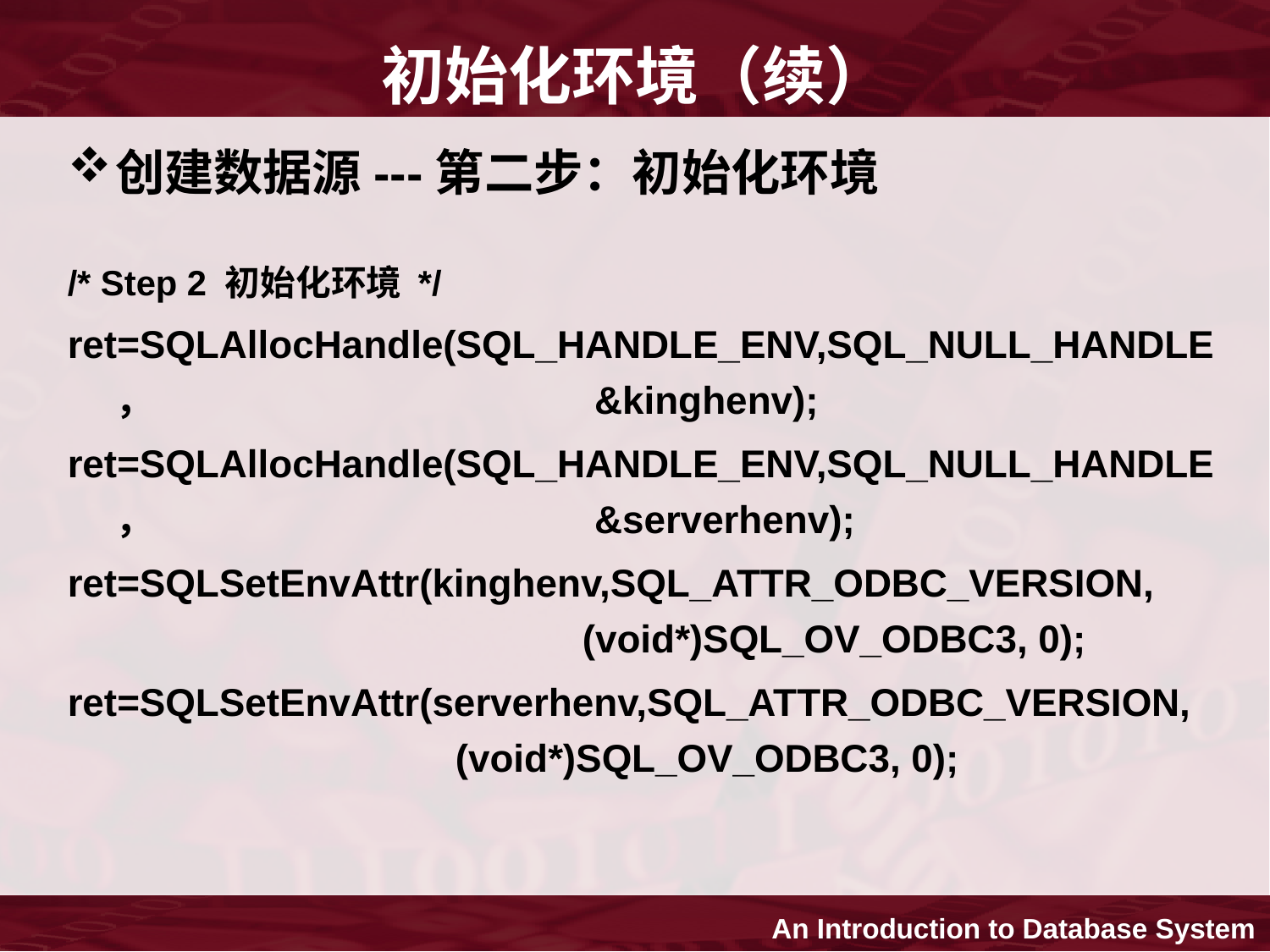

# 初始化环境（续）
创建数据源---第二步：初始化环境

/* Step 2 初始化环境 */
ret=SQLAllocHandle(SQL_HANDLE_ENV,SQL_NULL_HANDLE， 			          &kinghenv);
ret=SQLAllocHandle(SQL_HANDLE_ENV,SQL_NULL_HANDLE， 			          &serverhenv);
ret=SQLSetEnvAttr(kinghenv,SQL_ATTR_ODBC_VERSION, 				        (void*)SQL_OV_ODBC3, 0);
ret=SQLSetEnvAttr(serverhenv,SQL_ATTR_ODBC_VERSION, 			        (void*)SQL_OV_ODBC3, 0);